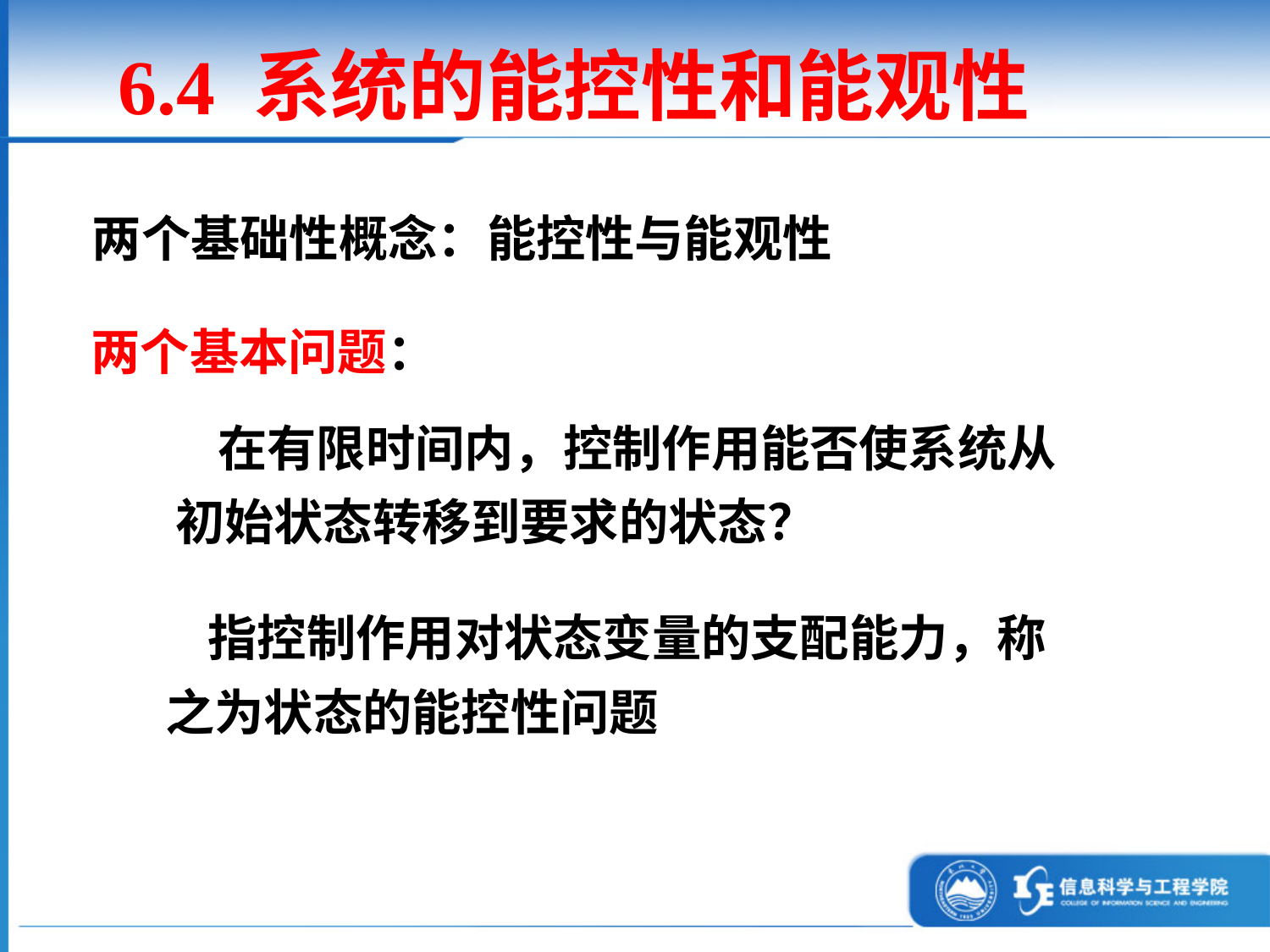

6.4 系统的能控性和能观性
两个基础性概念：能控性与能观性
两个基本问题：
       在有限时间内，控制作用能否使系统从初始状态转移到要求的状态？
       指控制作用对状态变量的支配能力，称之为状态的能控性问题